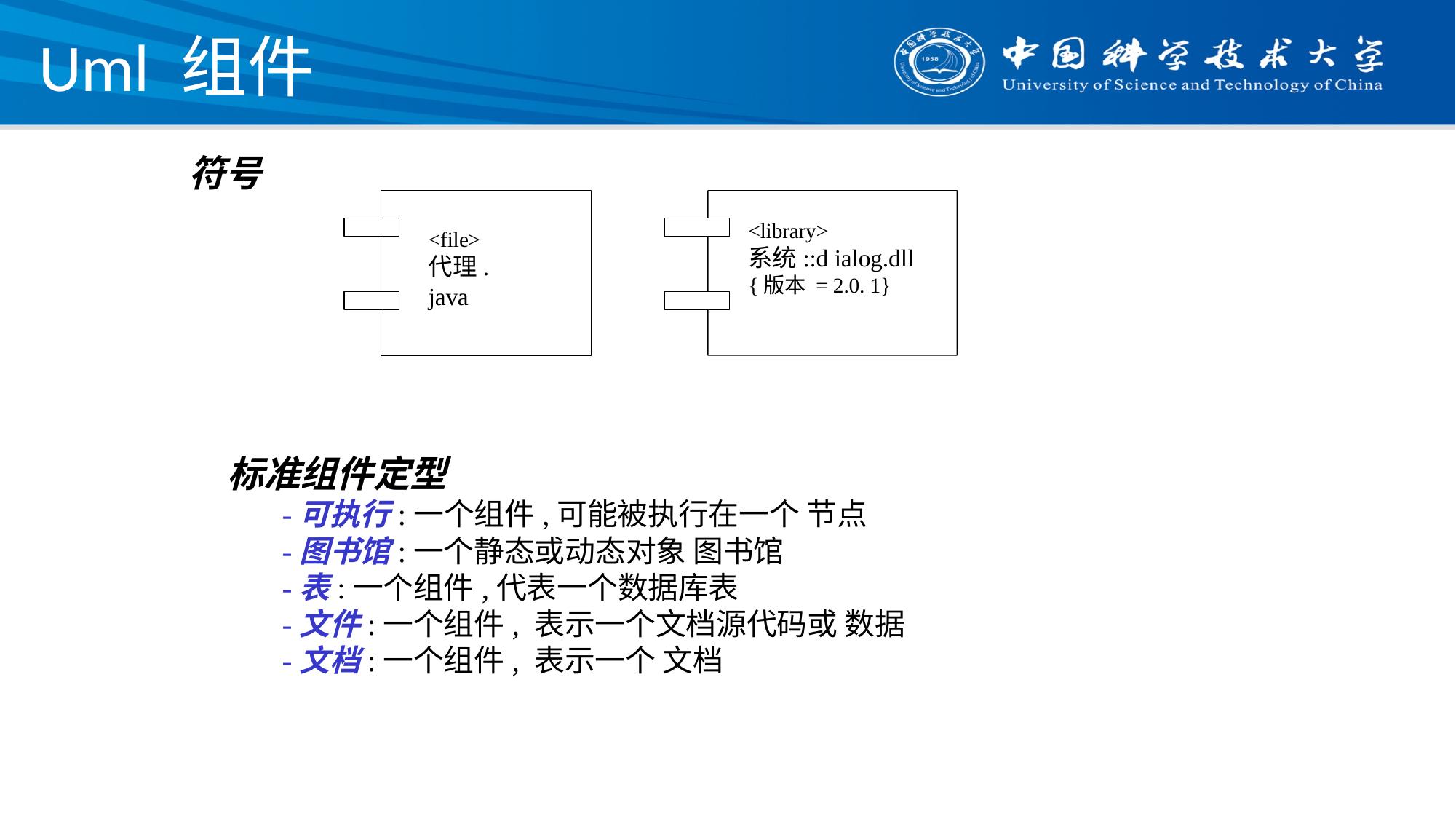

# Uml 组件
符号

<library>

<file>
系统::d ialog.dll
{版本 = 2.0. 1}
代理. java

标准组件定型
-可执行:一个组件,可能被执行在一个 节点
-图书馆:一个静态或动态对象 图书馆
-表:一个组件,代表一个数据库表
-文件:一个组件, 表示一个文档源代码或 数据
-文档:一个组件, 表示一个 文档